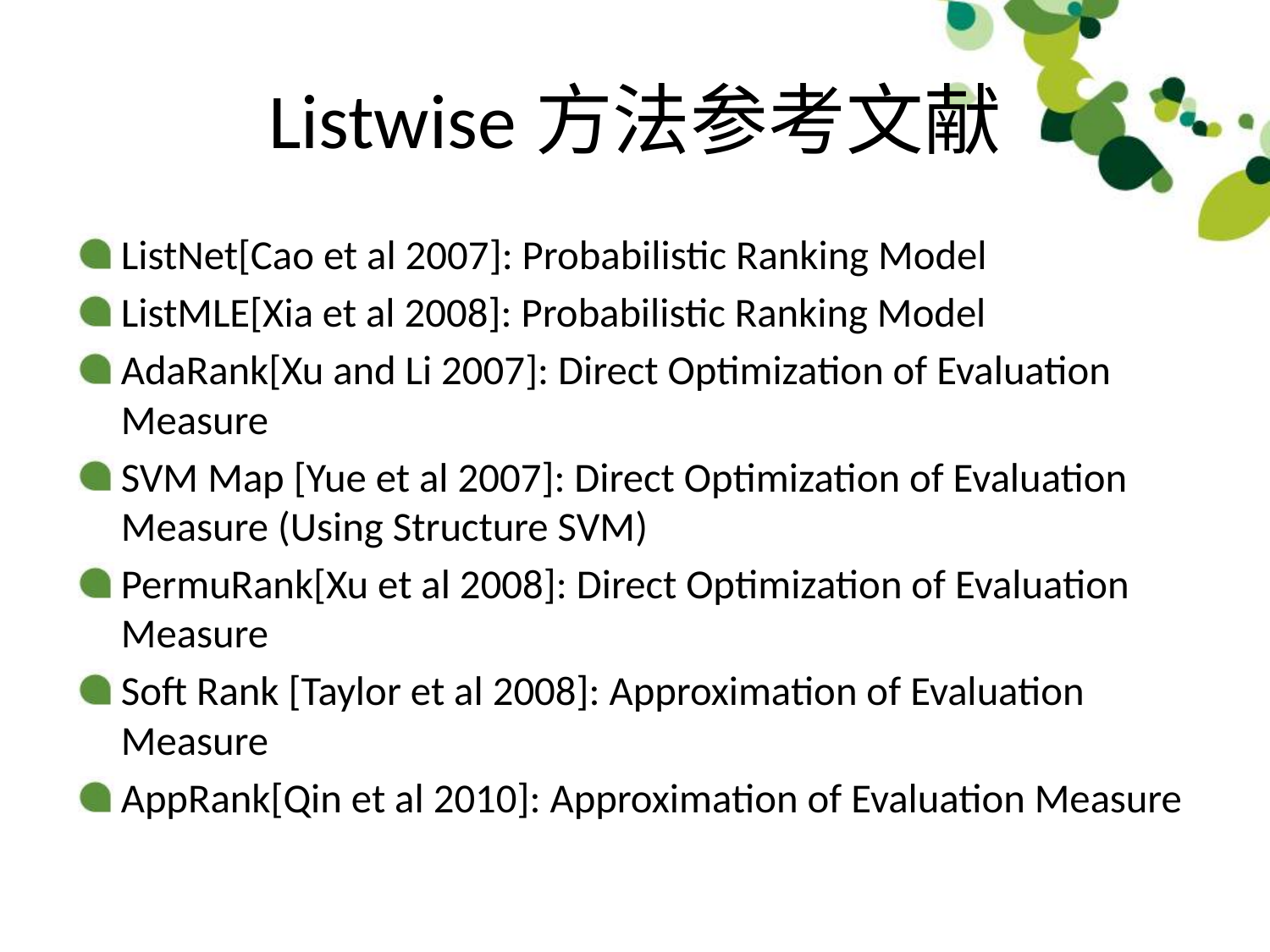

# Listwise方法参考文献
ListNet[Cao et al 2007]: Probabilistic Ranking Model
ListMLE[Xia et al 2008]: Probabilistic Ranking Model
AdaRank[Xu and Li 2007]: Direct Optimization of Evaluation Measure
SVM Map [Yue et al 2007]: Direct Optimization of Evaluation Measure (Using Structure SVM)
PermuRank[Xu et al 2008]: Direct Optimization of Evaluation Measure
Soft Rank [Taylor et al 2008]: Approximation of Evaluation Measure
AppRank[Qin et al 2010]: Approximation of Evaluation Measure